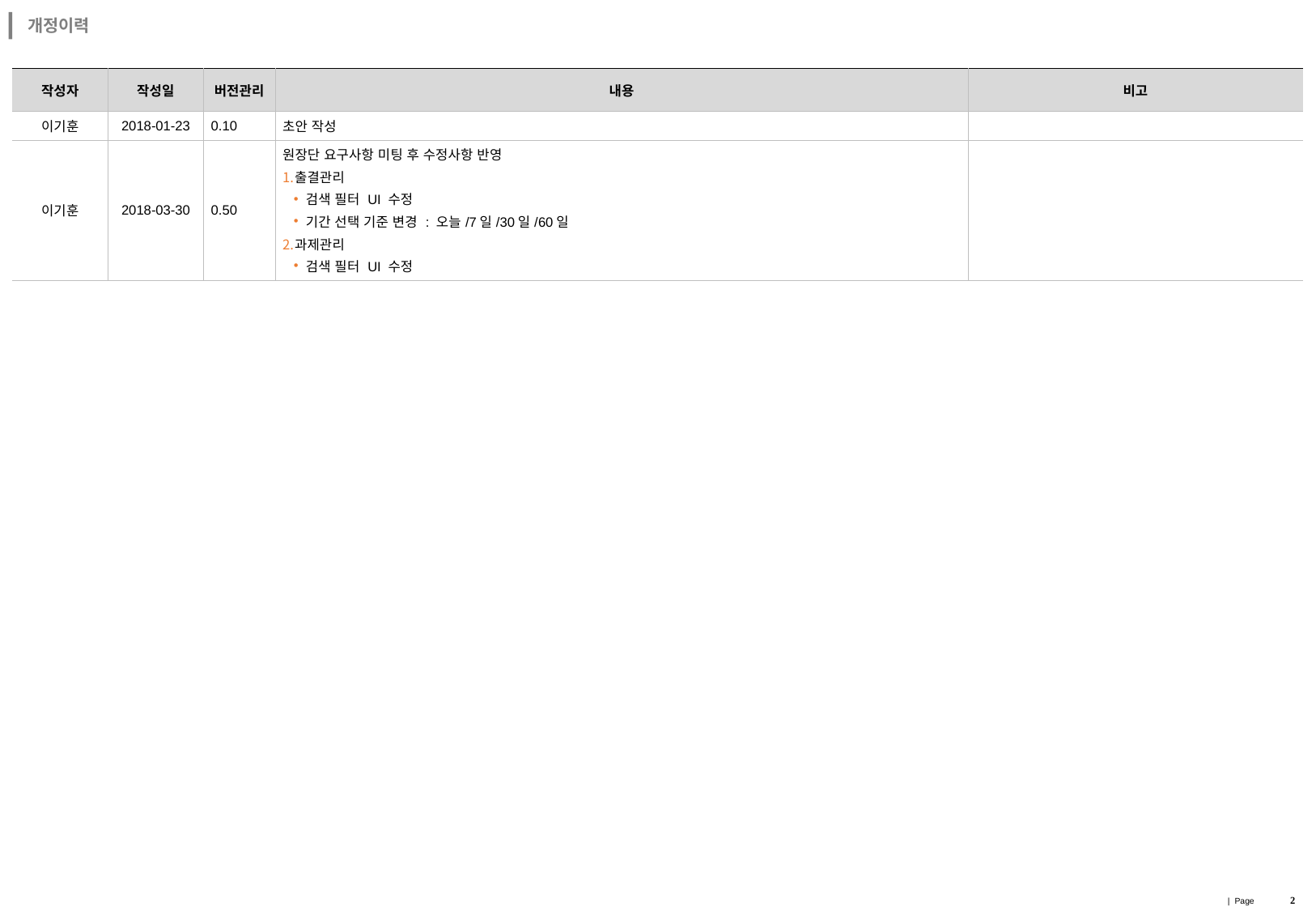

개정이력
| 작성자 | 작성일 | 버전관리 | 내용 | 비고 |
| --- | --- | --- | --- | --- |
| 이기훈 | 2018-01-23 | 0.10 | 초안 작성 |  |
| 이기훈 | 2018-03-30 | 0.50 | 원장단 요구사항 미팅 후 수정사항 반영 출결관리 검색 필터 UI 수정 기간 선택 기준 변경 : 오늘/7일/30일/60일 과제관리 검색 필터 UI 수정 |  |
2